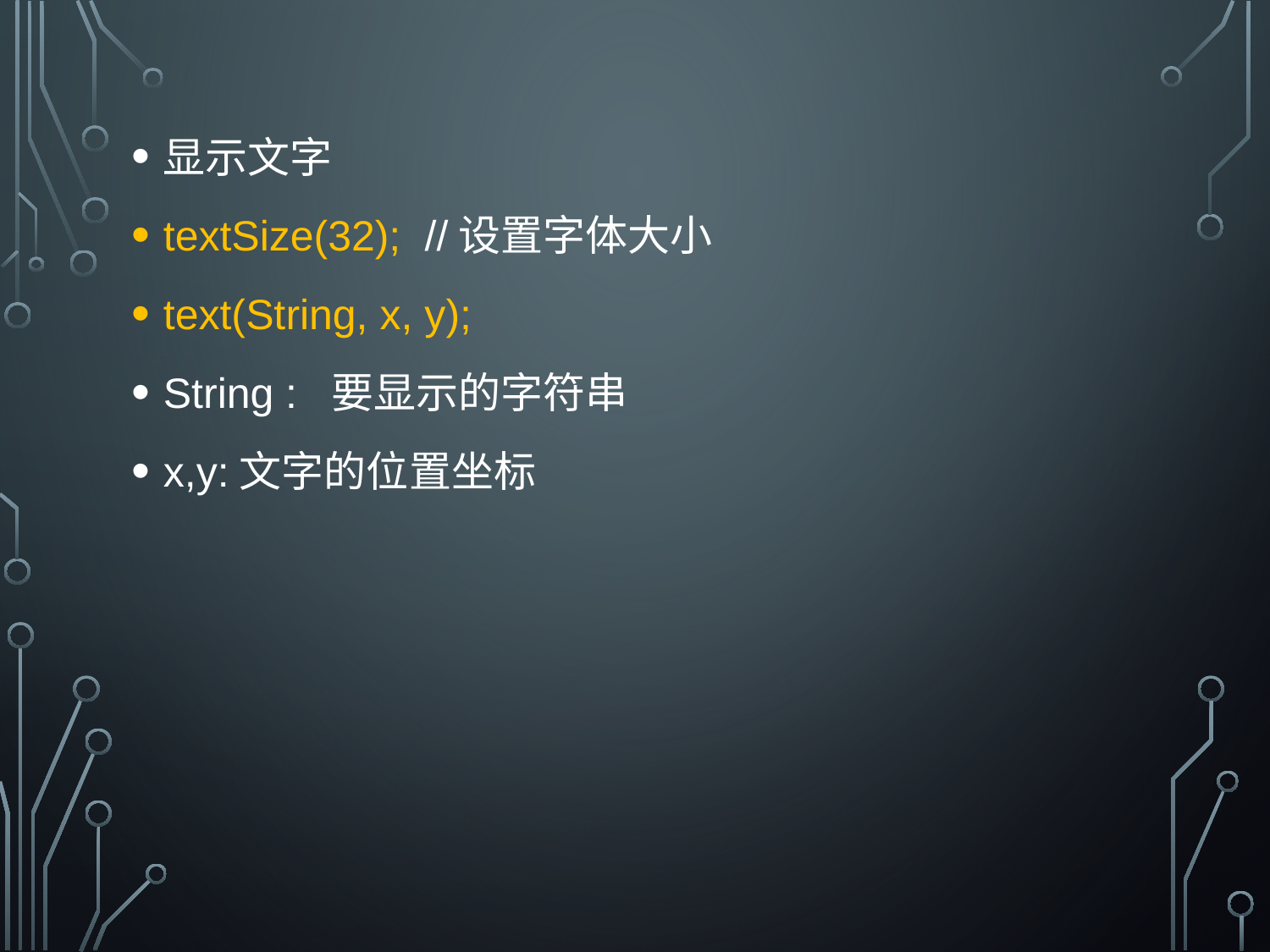

显示文字
textSize(32);  //设置字体大小
text(String, x, y);
String :  要显示的字符串
x,y:文字的位置坐标